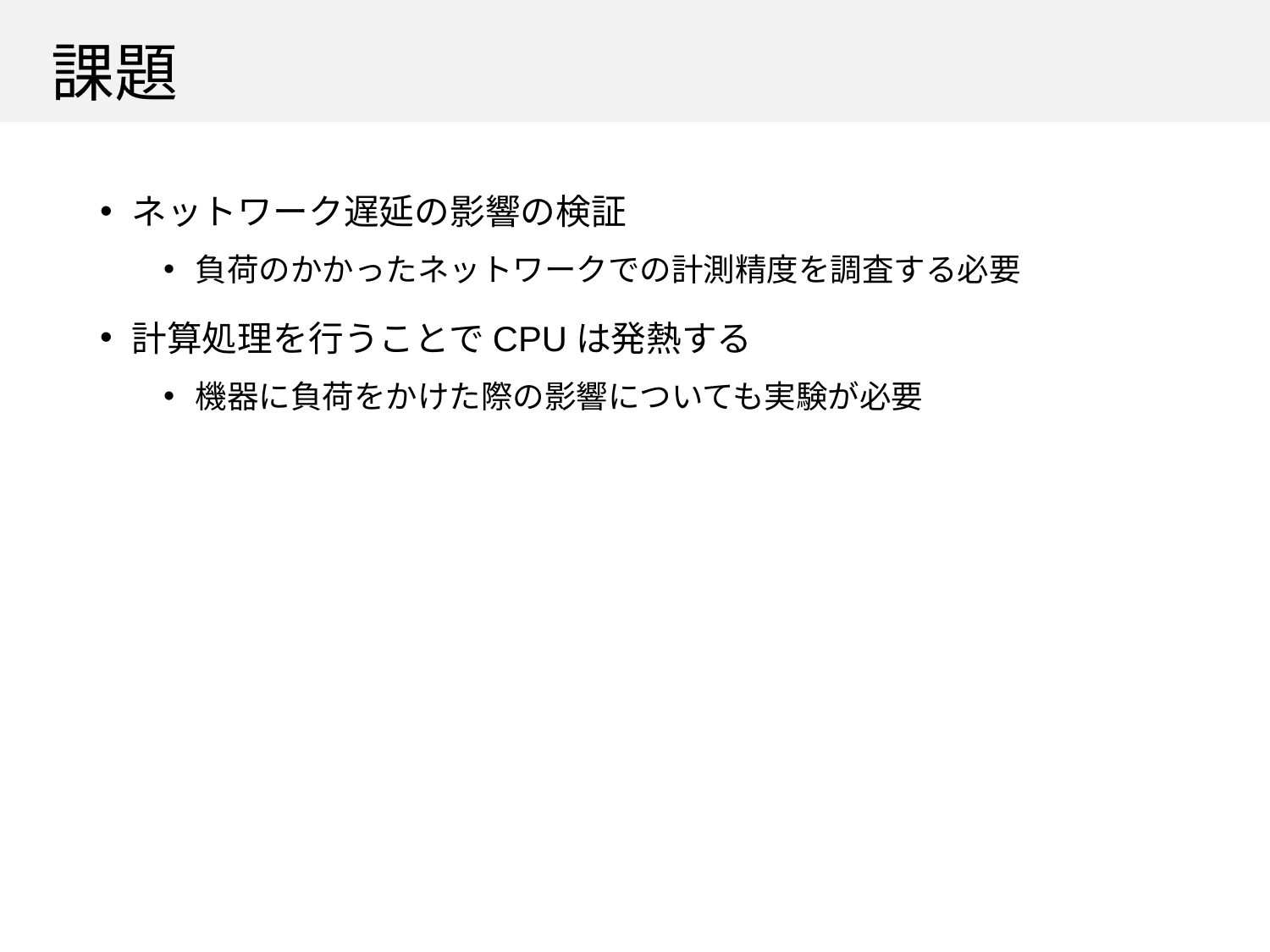

# 課題
ネットワーク遅延の影響の検証
負荷のかかったネットワークでの計測精度を調査する必要
計算処理を行うことでCPUは発熱する
機器に負荷をかけた際の影響についても実験が必要